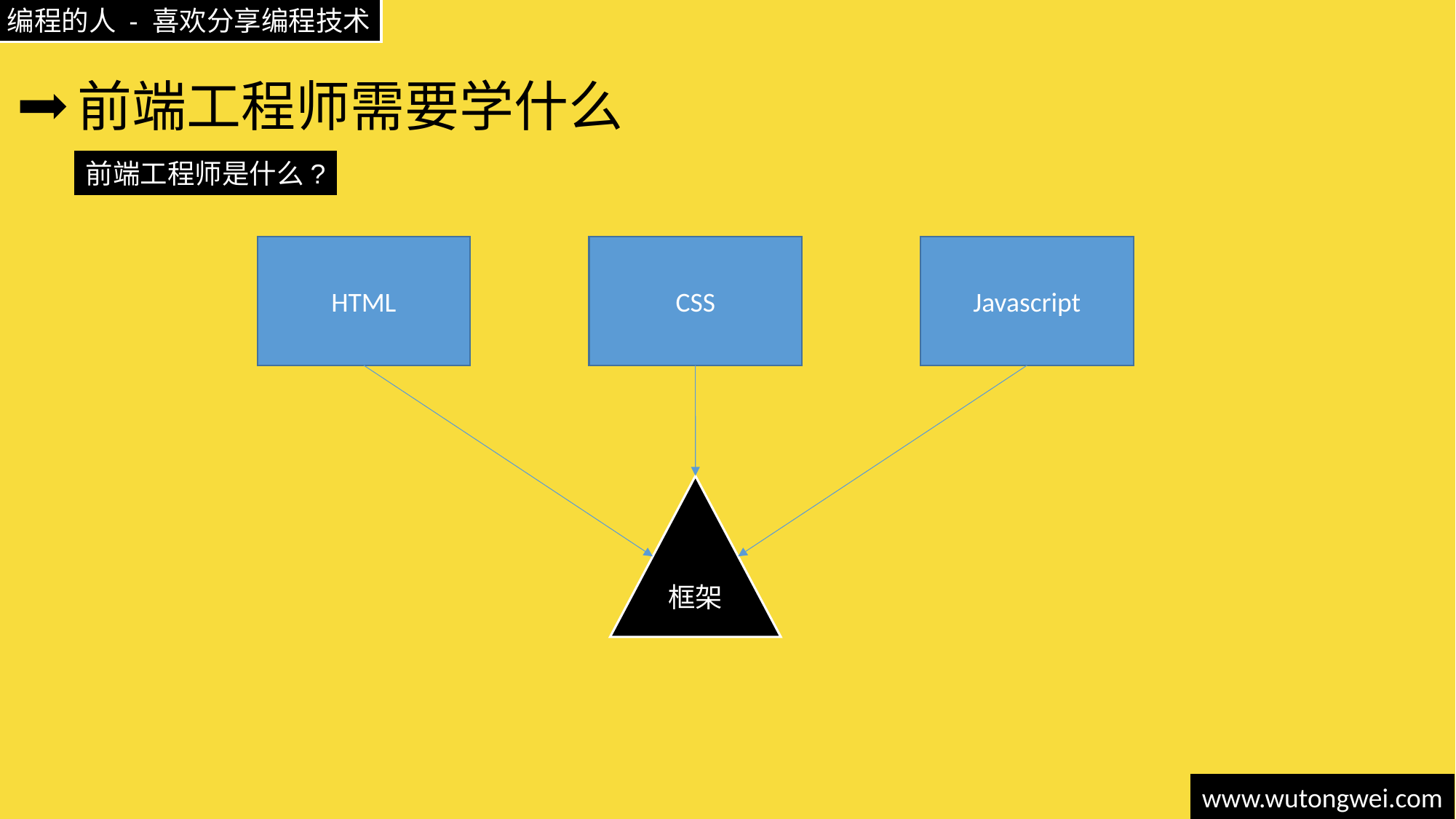

# 前端工程师需要学什么
前端工程师是什么?
HTML
Javascript
CSS
框架